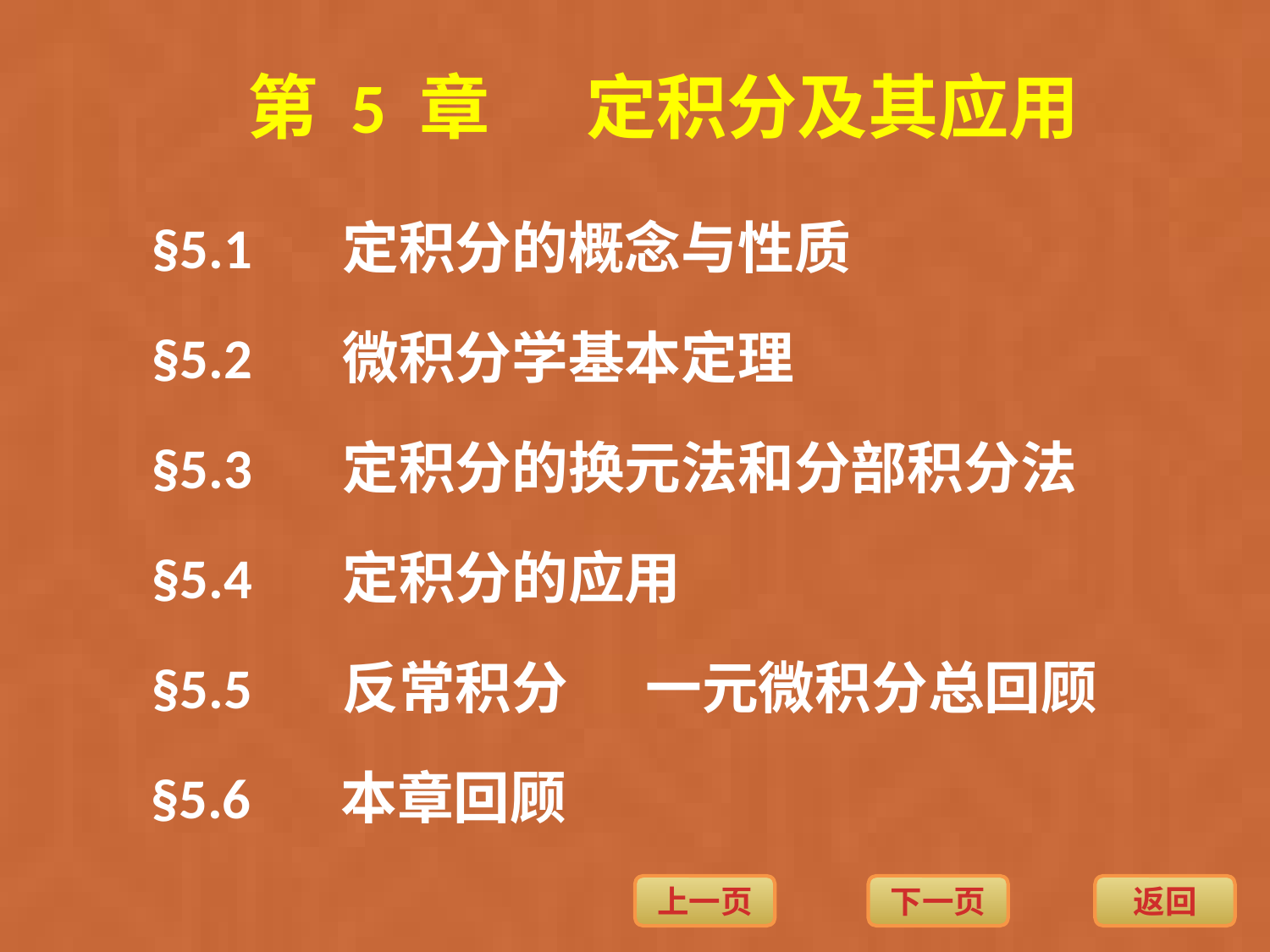

第 5 章      定积分及其应用
§5.1      定积分的概念与性质
§5.2      微积分学基本定理
§5.3      定积分的换元法和分部积分法
§5.4      定积分的应用
§5.5      反常积分      一元微积分总回顾
§5.6      本章回顾
返回